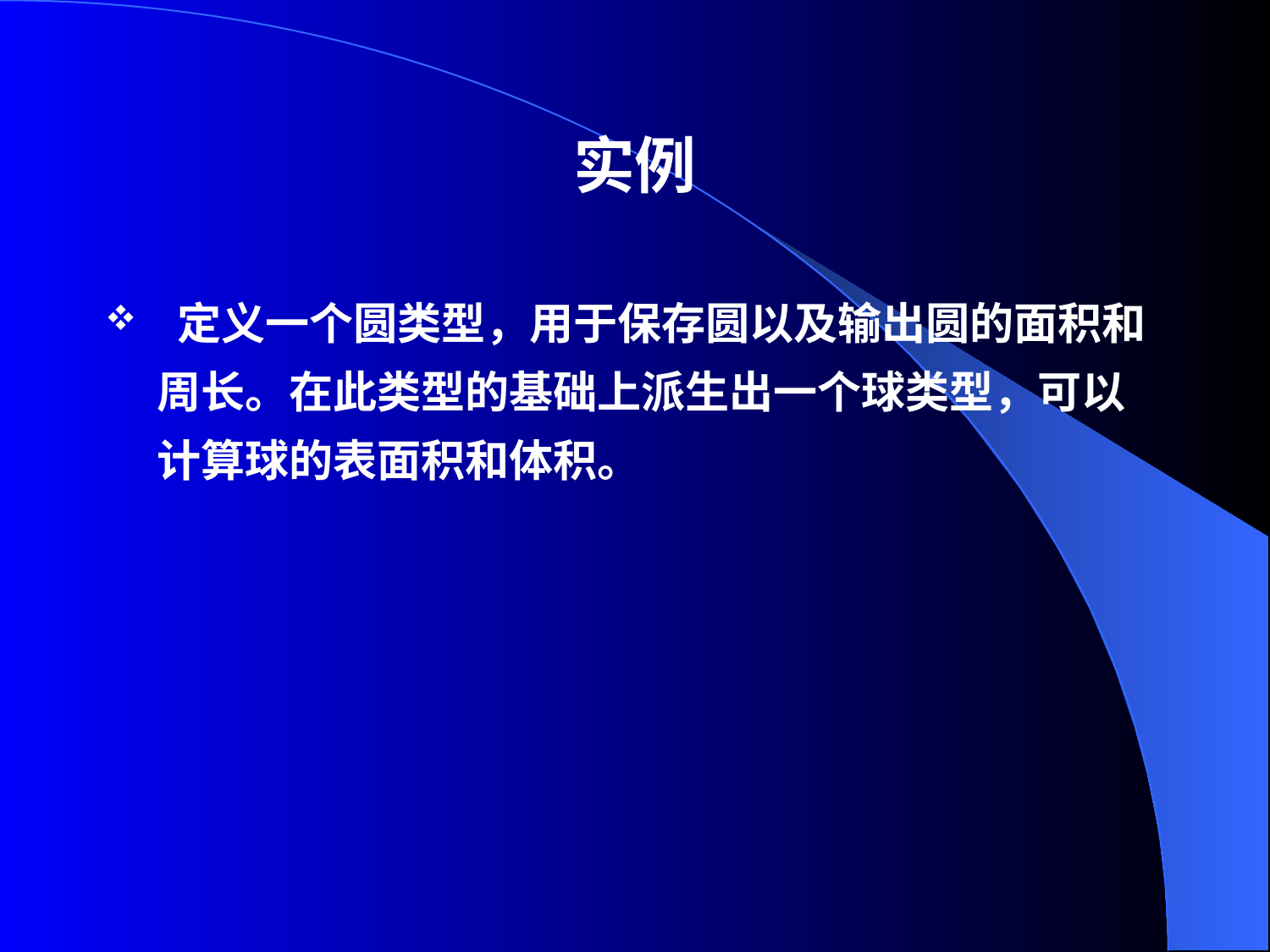

# 实例
 定义一个圆类型，用于保存圆以及输出圆的面积和周长。在此类型的基础上派生出一个球类型，可以计算球的表面积和体积。